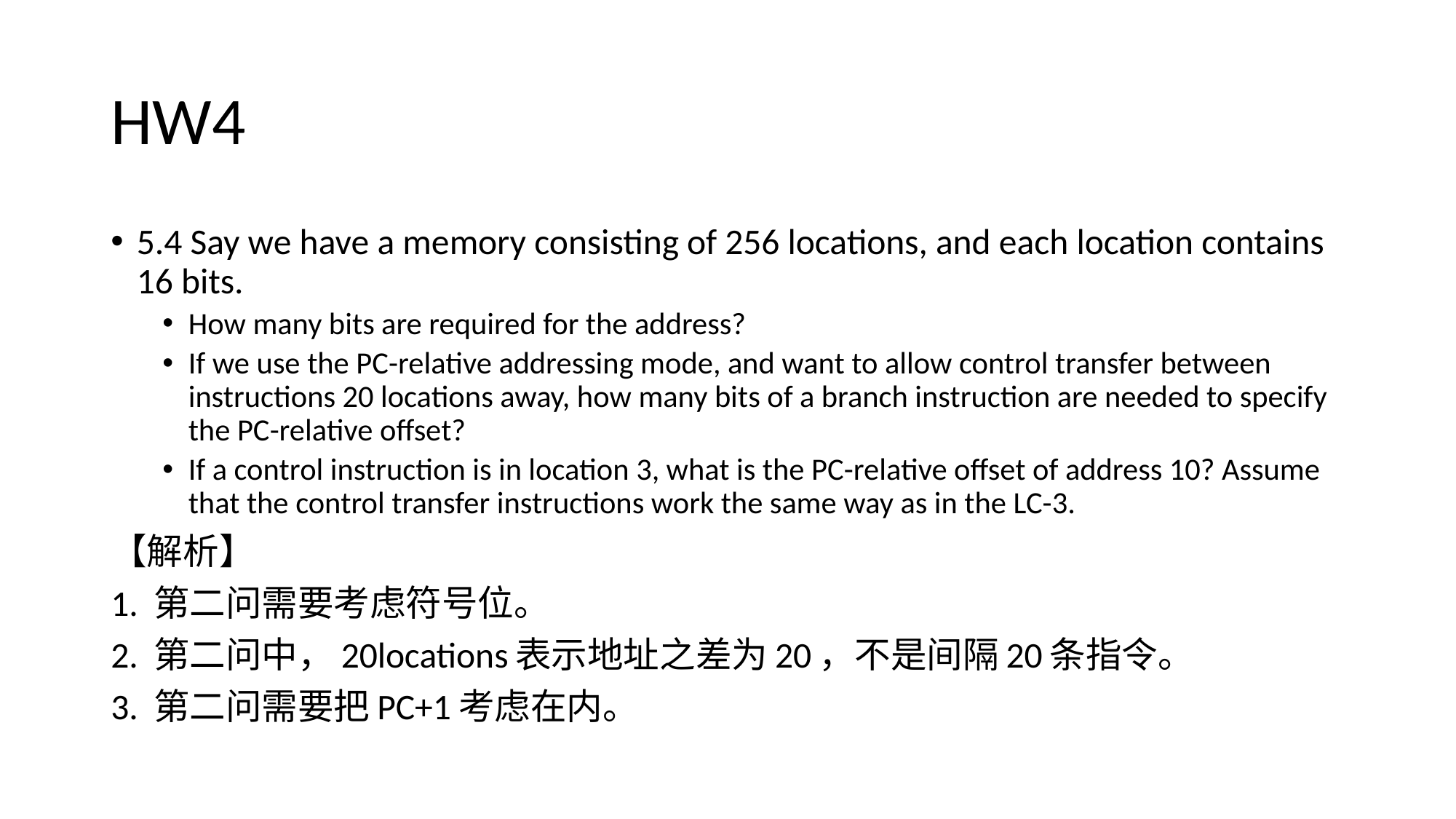

# HW4
5.4 Say we have a memory consisting of 256 locations, and each location contains 16 bits.
How many bits are required for the address?
If we use the PC-relative addressing mode, and want to allow control transfer between instructions 20 locations away, how many bits of a branch instruction are needed to specify the PC-relative offset?
If a control instruction is in location 3, what is the PC-relative offset of address 10? Assume that the control transfer instructions work the same way as in the LC-3.
【解析】
1. 第二问需要考虑符号位。
2. 第二问中，20locations表示地址之差为20，不是间隔20条指令。
3. 第二问需要把PC+1考虑在内。